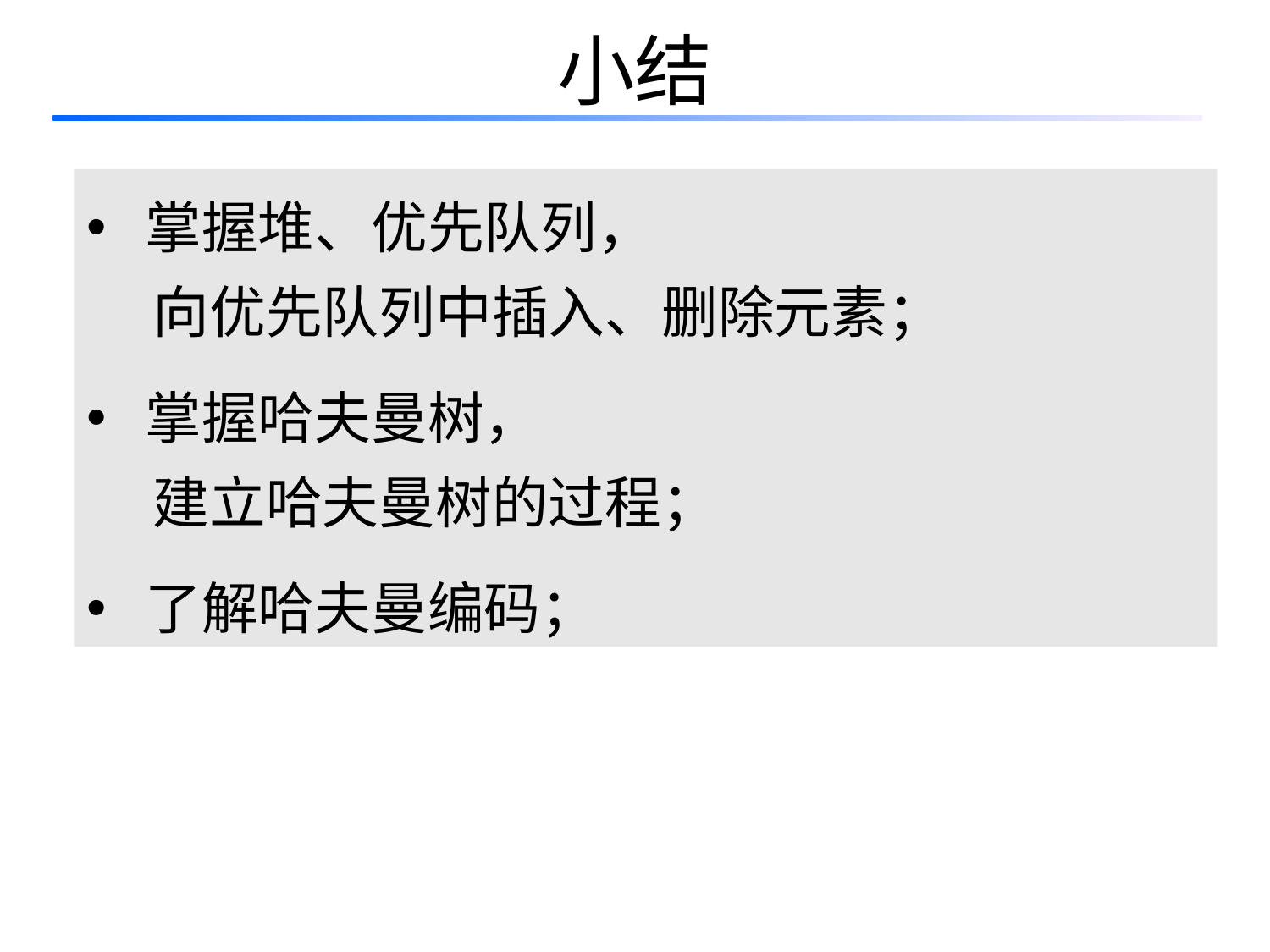

# 小结

  掌握堆、优先队列，
   向优先队列中插入、删除元素；
  掌握哈夫曼树，
   建立哈夫曼树的过程；
  了解哈夫曼编码；